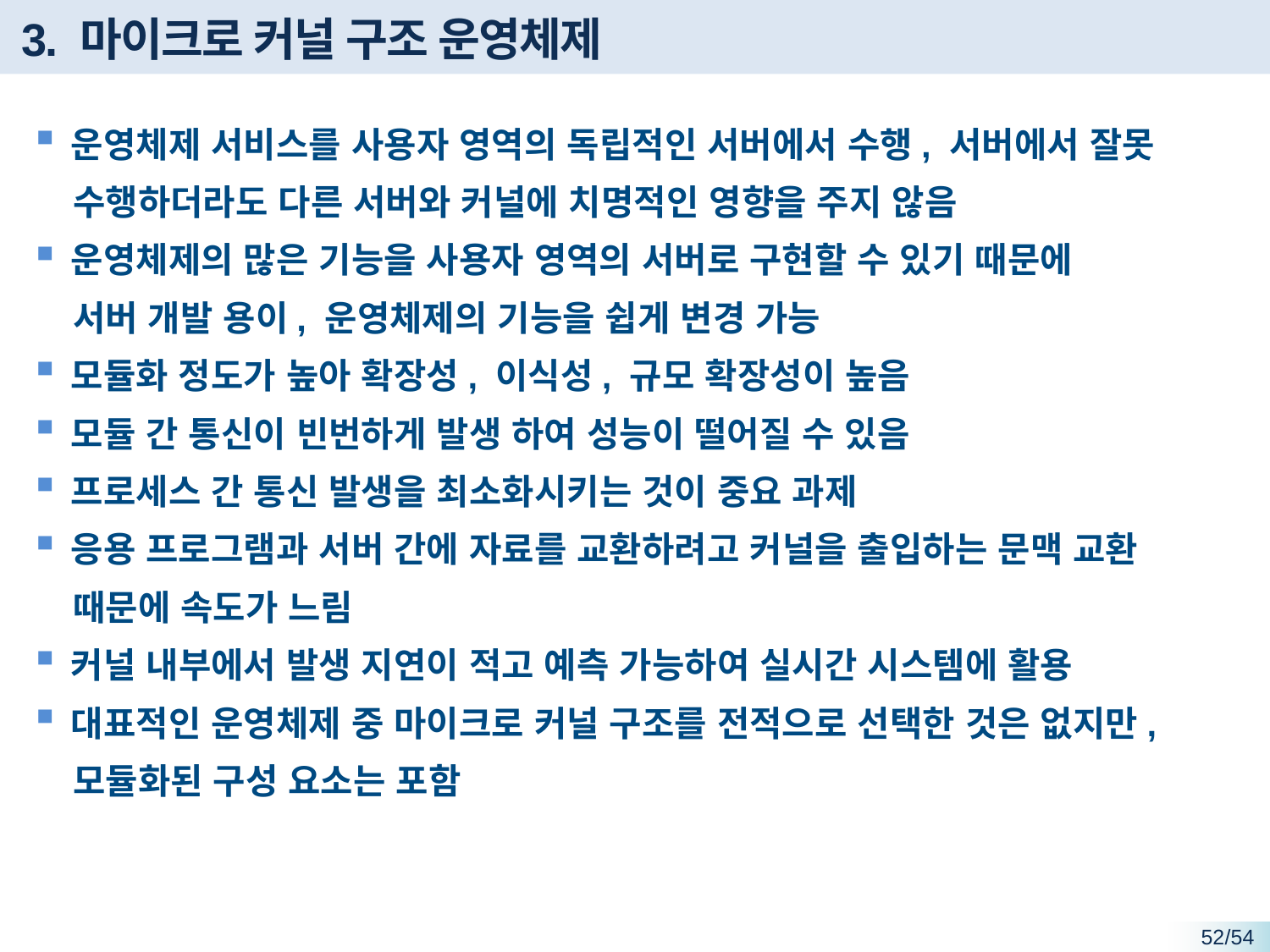

# 3. 마이크로 커널 구조 운영체제
운영체제 서비스를 사용자 영역의 독립적인 서버에서 수행, 서버에서 잘못
   수행하더라도 다른 서버와 커널에 치명적인 영향을 주지 않음
운영체제의 많은 기능을 사용자 영역의 서버로 구현할 수 있기 때문에
   서버 개발 용이, 운영체제의 기능을 쉽게 변경 가능
모듈화 정도가 높아 확장성, 이식성, 규모 확장성이 높음
모듈 간 통신이 빈번하게 발생 하여 성능이 떨어질 수 있음
프로세스 간 통신 발생을 최소화시키는 것이 중요 과제
응용 프로그램과 서버 간에 자료를 교환하려고 커널을 출입하는 문맥 교환
   때문에 속도가 느림
커널 내부에서 발생 지연이 적고 예측 가능하여 실시간 시스템에 활용
대표적인 운영체제 중 마이크로 커널 구조를 전적으로 선택한 것은 없지만,
   모듈화된 구성 요소는 포함